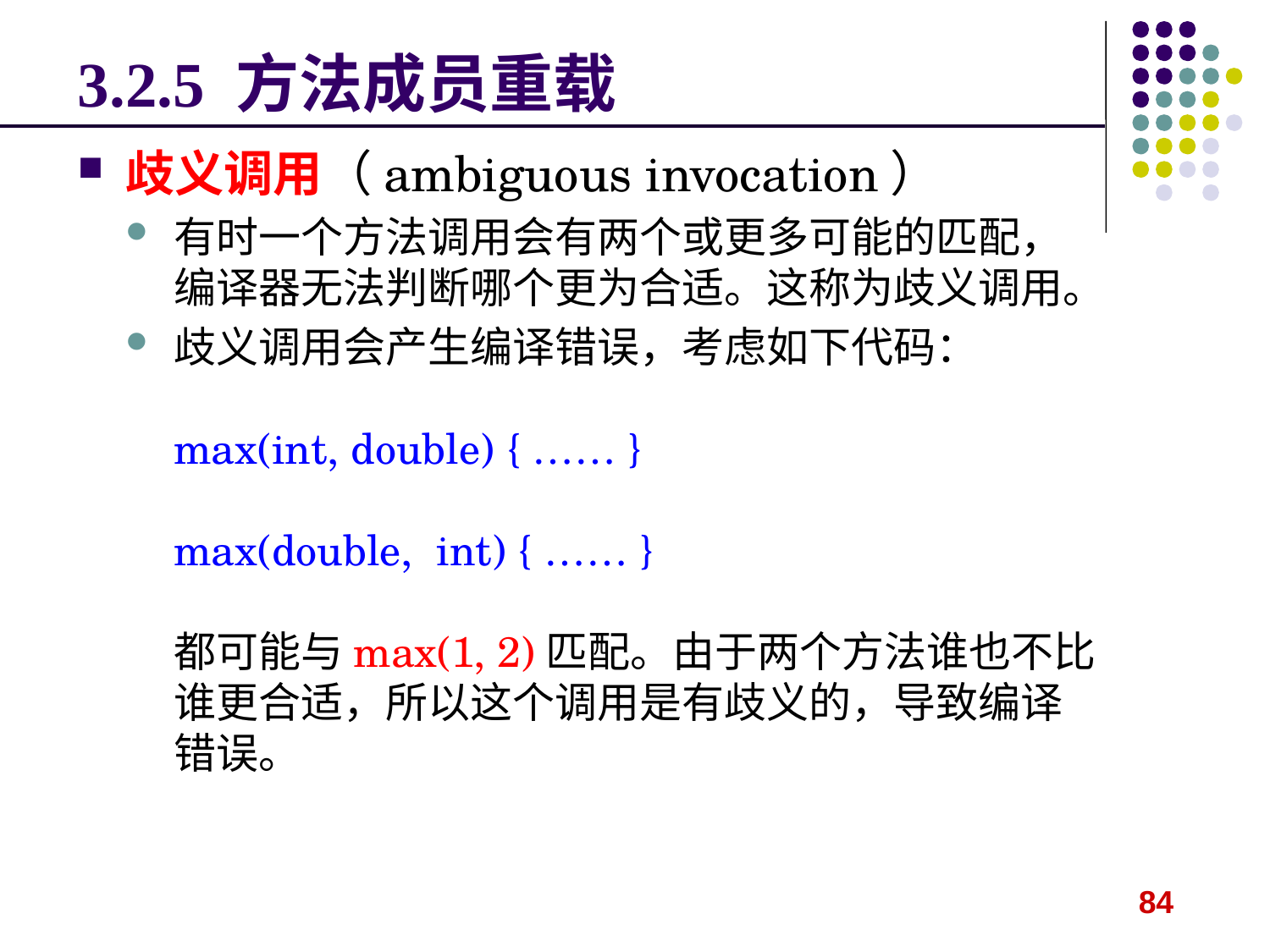

# 3.2.5 方法成员重载
歧义调用（ambiguous invocation）
有时一个方法调用会有两个或更多可能的匹配，编译器无法判断哪个更为合适。这称为歧义调用。
歧义调用会产生编译错误，考虑如下代码：
max(int, double) { …… }
max(double,  int) { …… }
都可能与max(1, 2)匹配。由于两个方法谁也不比谁更合适，所以这个调用是有歧义的，导致编译错误。